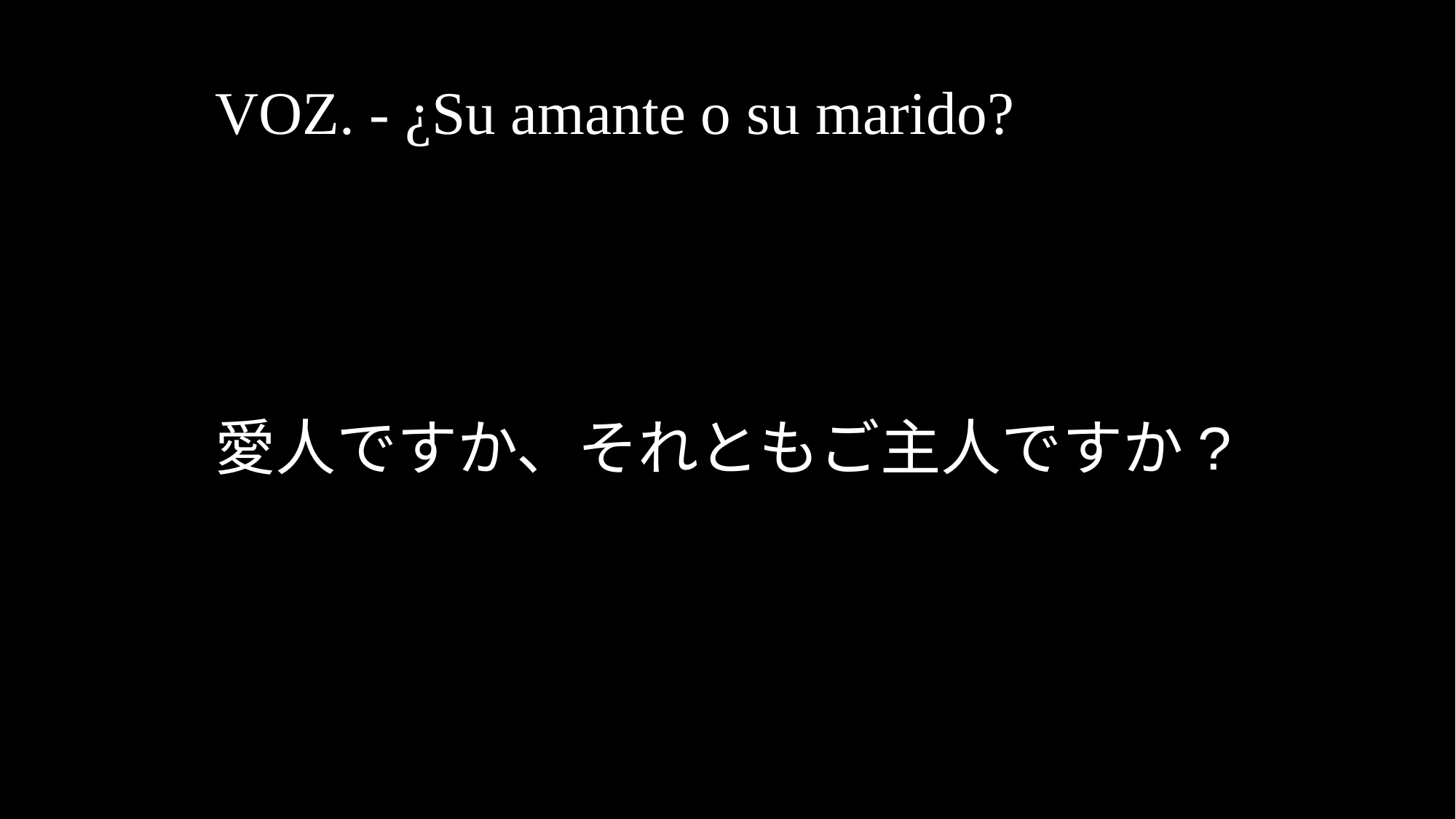

VOZ. - ¿Su amante o su marido?

愛人ですか、それともご主人ですか?